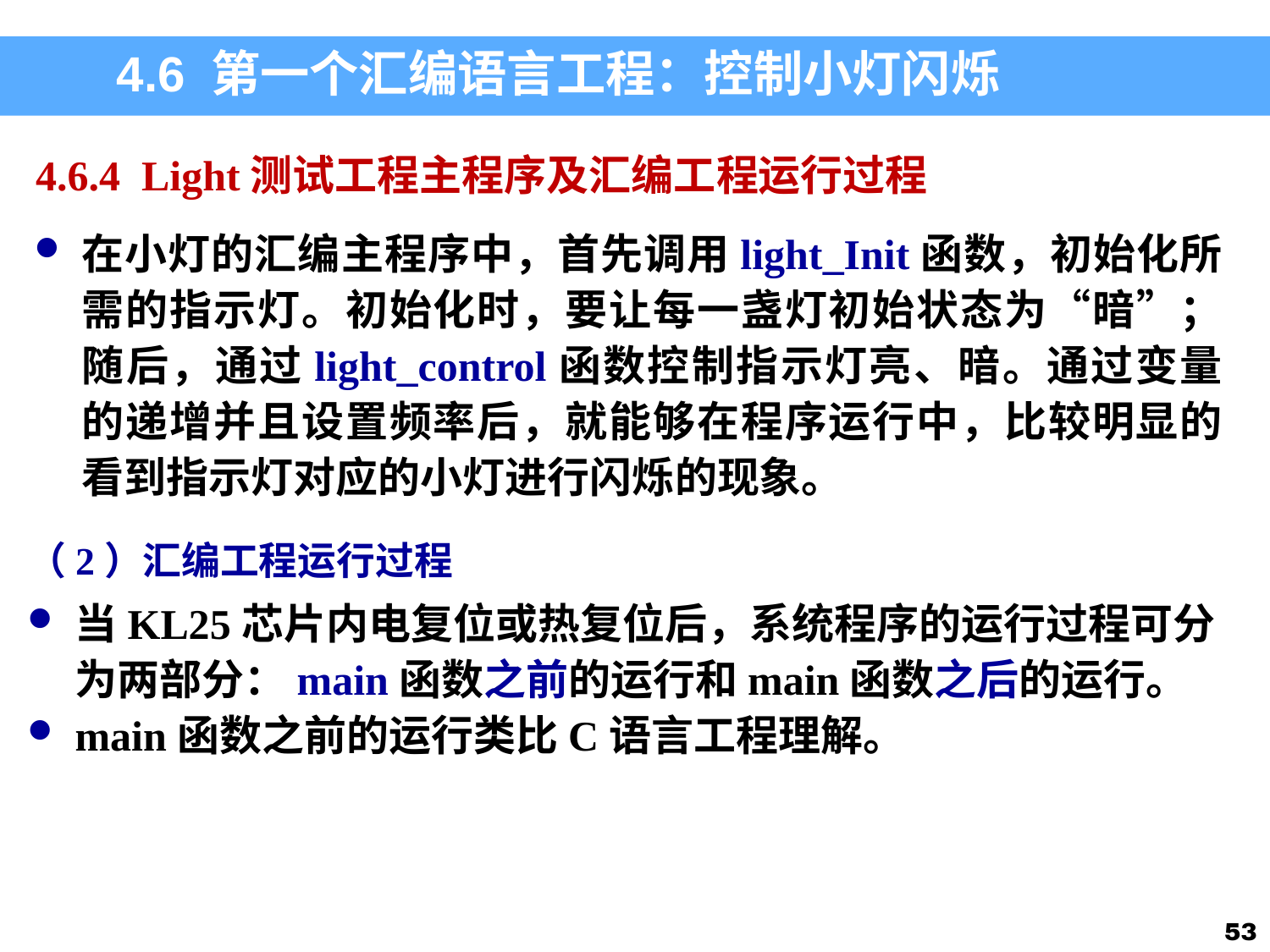

4.6 第一个汇编语言工程：控制小灯闪烁
4.6.4  Light测试工程主程序及汇编工程运行过程
在小灯的汇编主程序中，首先调用light_Init函数，初始化所需的指示灯。初始化时，要让每一盏灯初始状态为“暗”；随后，通过light_control函数控制指示灯亮、暗。通过变量的递增并且设置频率后，就能够在程序运行中，比较明显的看到指示灯对应的小灯进行闪烁的现象。
（2）汇编工程运行过程
当KL25芯片内电复位或热复位后，系统程序的运行过程可分为两部分：main函数之前的运行和main函数之后的运行。
main函数之前的运行类比C语言工程理解。
53